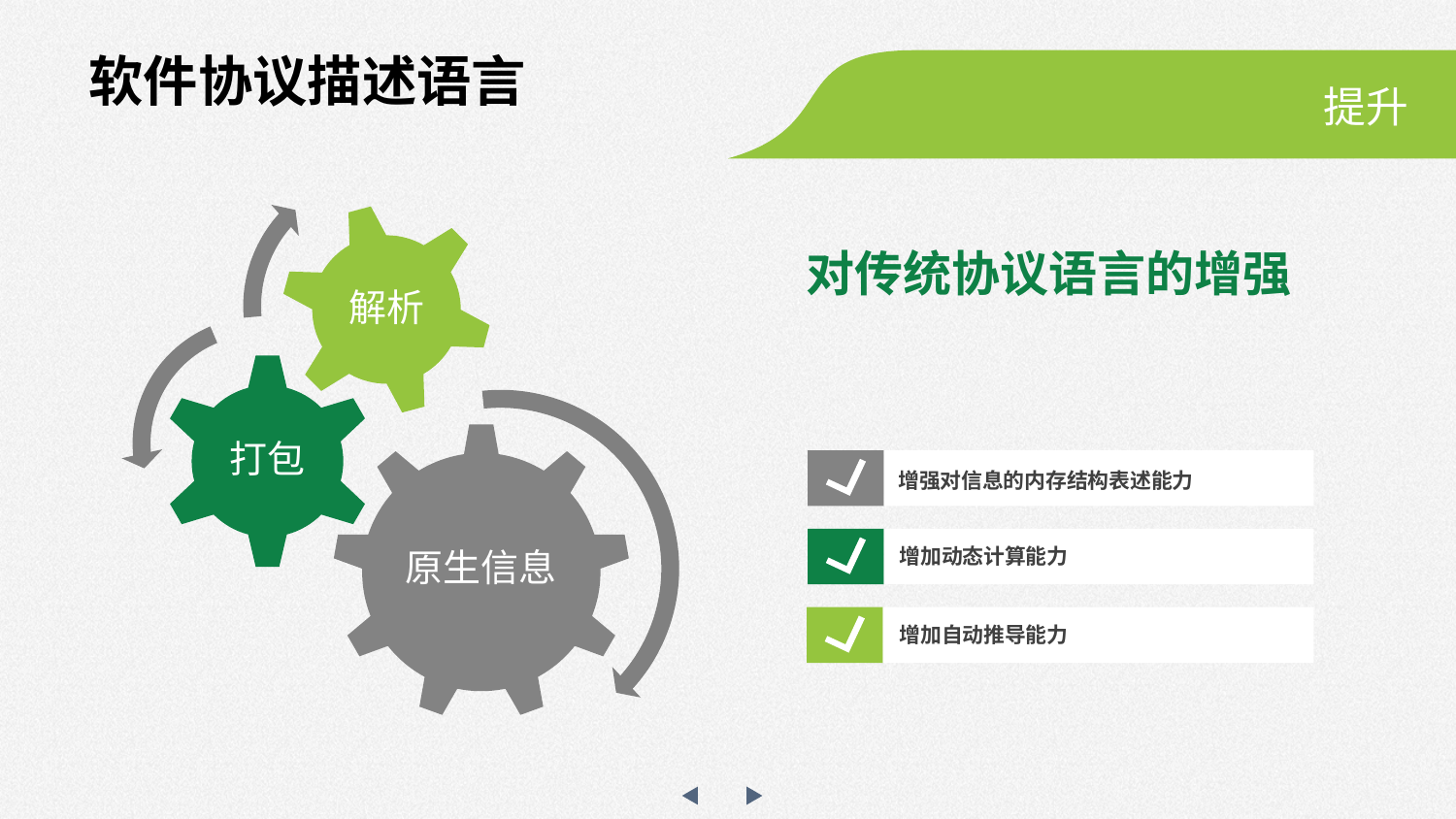

软件协议描述语言

提升

解析
对传统协议语言的增强

打包

原生信息

增强对信息的内存结构表述能力

增加动态计算能力

增加自动推导能力